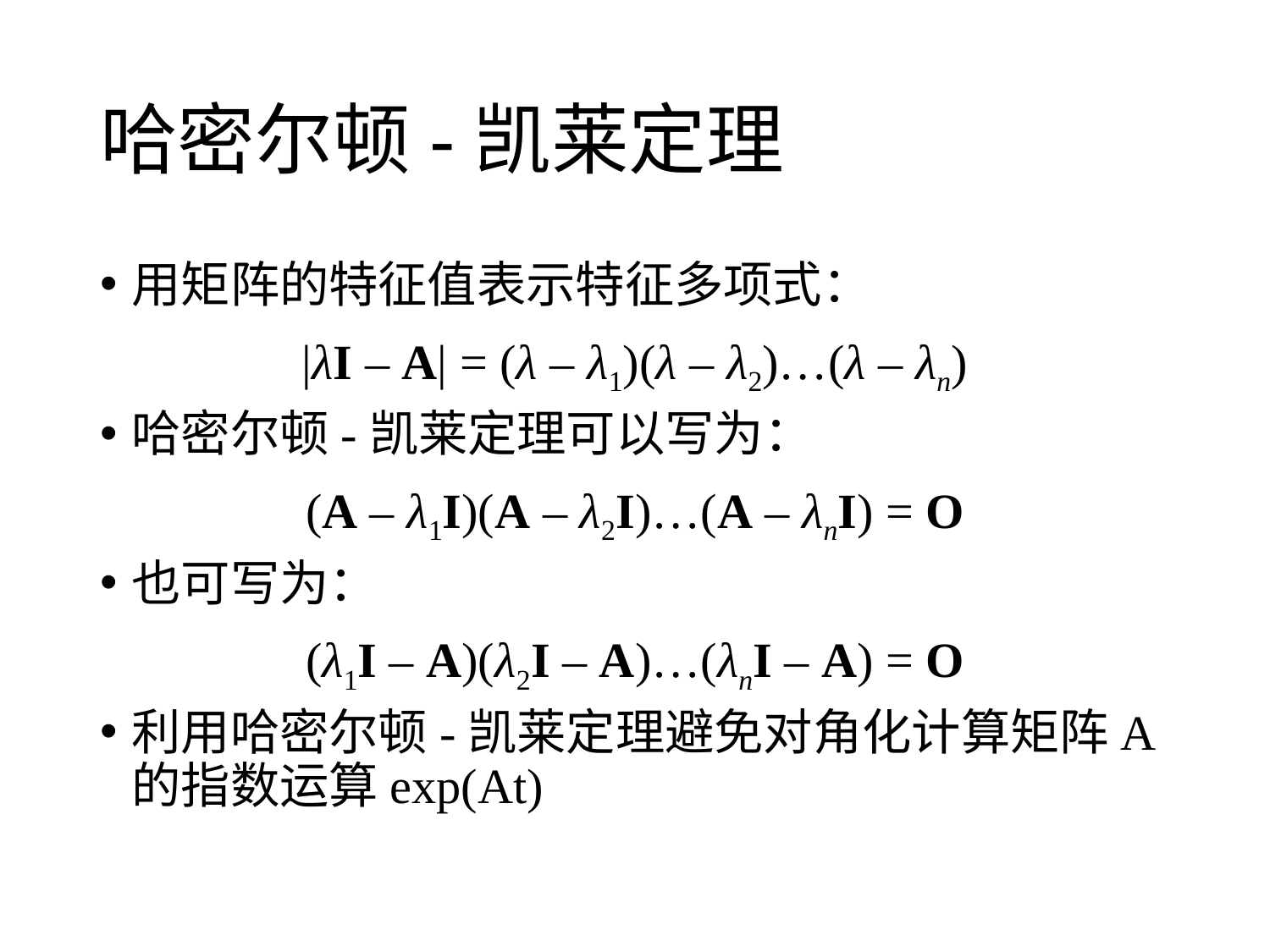

# 哈密尔顿-凯莱定理
用矩阵的特征值表示特征多项式：
|λI – A| = (λ – λ1)(λ – λ2)…(λ – λn)
哈密尔顿-凯莱定理可以写为：
(A – λ1I)(A – λ2I)…(A – λnI) = O
也可写为：
(λ1I – A)(λ2I – A)…(λnI – A) = O
利用哈密尔顿-凯莱定理避免对角化计算矩阵A的指数运算exp(At)